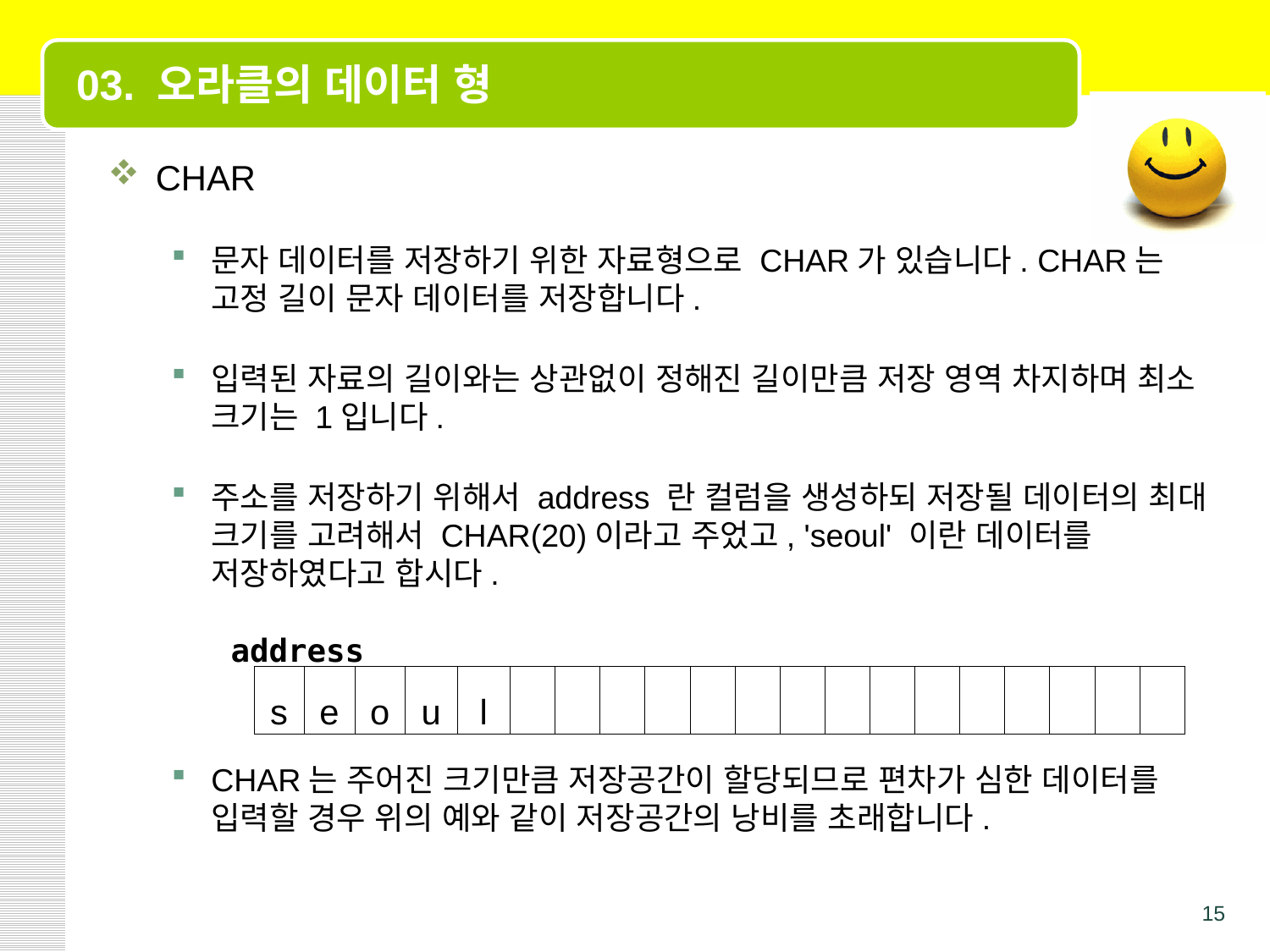

# 03. 오라클의 데이터 형
CHAR
문자 데이터를 저장하기 위한 자료형으로 CHAR가 있습니다. CHAR는 고정 길이 문자 데이터를 저장합니다.
입력된 자료의 길이와는 상관없이 정해진 길이만큼 저장 영역 차지하며 최소 크기는 1입니다.
주소를 저장하기 위해서 address 란 컬럼을 생성하되 저장될 데이터의 최대 크기를 고려해서 CHAR(20)이라고 주었고, 'seoul' 이란 데이터를 저장하였다고 합시다.

CHAR는 주어진 크기만큼 저장공간이 할당되므로 편차가 심한 데이터를 입력할 경우 위의 예와 같이 저장공간의 낭비를 초래합니다.

  address
| s | e | o | u | l |  |  |  |  |  |  |  |  |  |  |  |  |  |  |  |
| --- | --- | --- | --- | --- | --- | --- | --- | --- | --- | --- | --- | --- | --- | --- | --- | --- | --- | --- | --- |